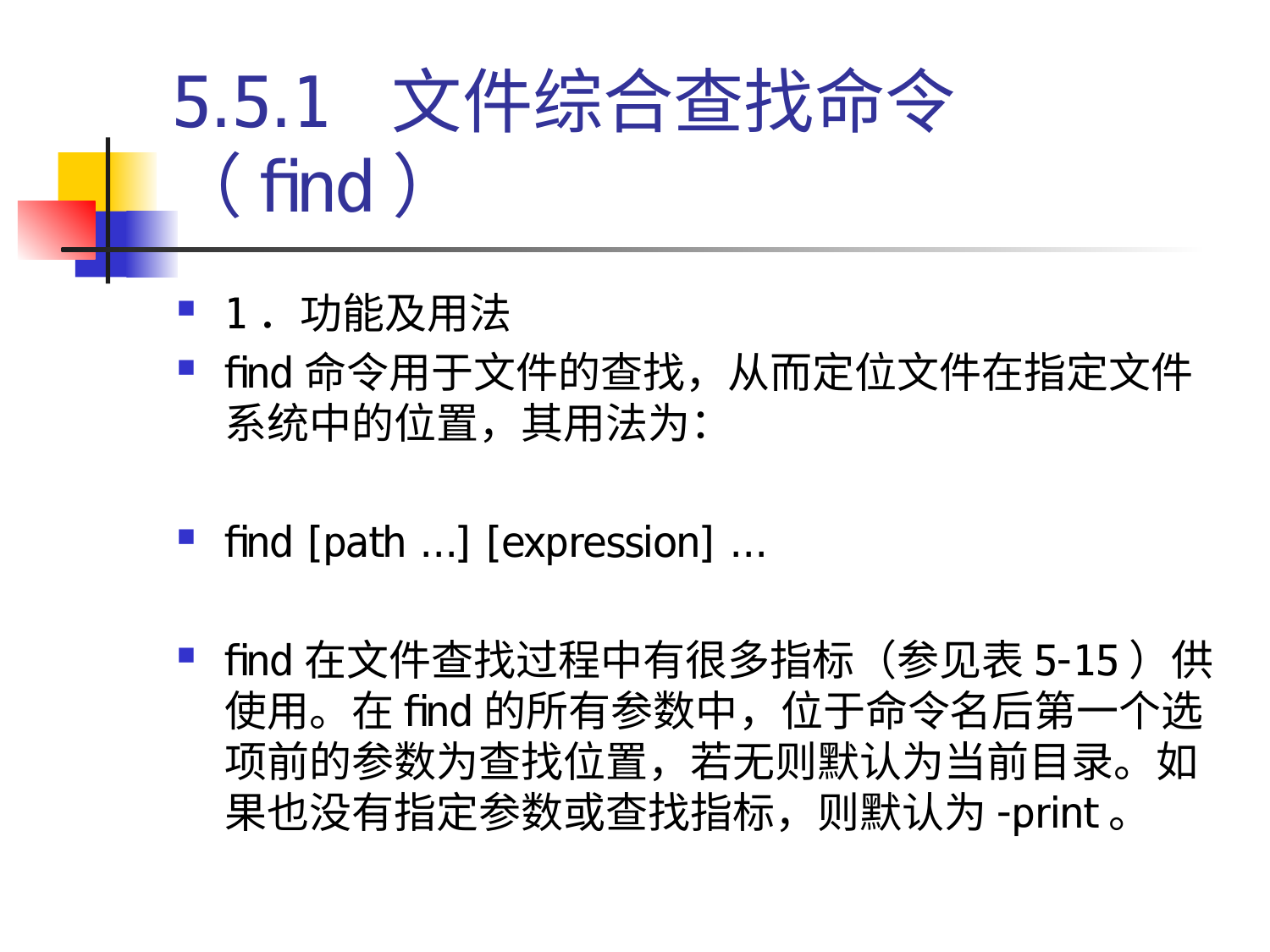

# 5.5.1  文件综合查找命令（find）
1．功能及用法
find命令用于文件的查找，从而定位文件在指定文件系统中的位置，其用法为：

find [path ...] [expression] ...

find在文件查找过程中有很多指标（参见表5-15）供使用。在find的所有参数中，位于命令名后第一个选项前的参数为查找位置，若无则默认为当前目录。如果也没有指定参数或查找指标，则默认为-print。